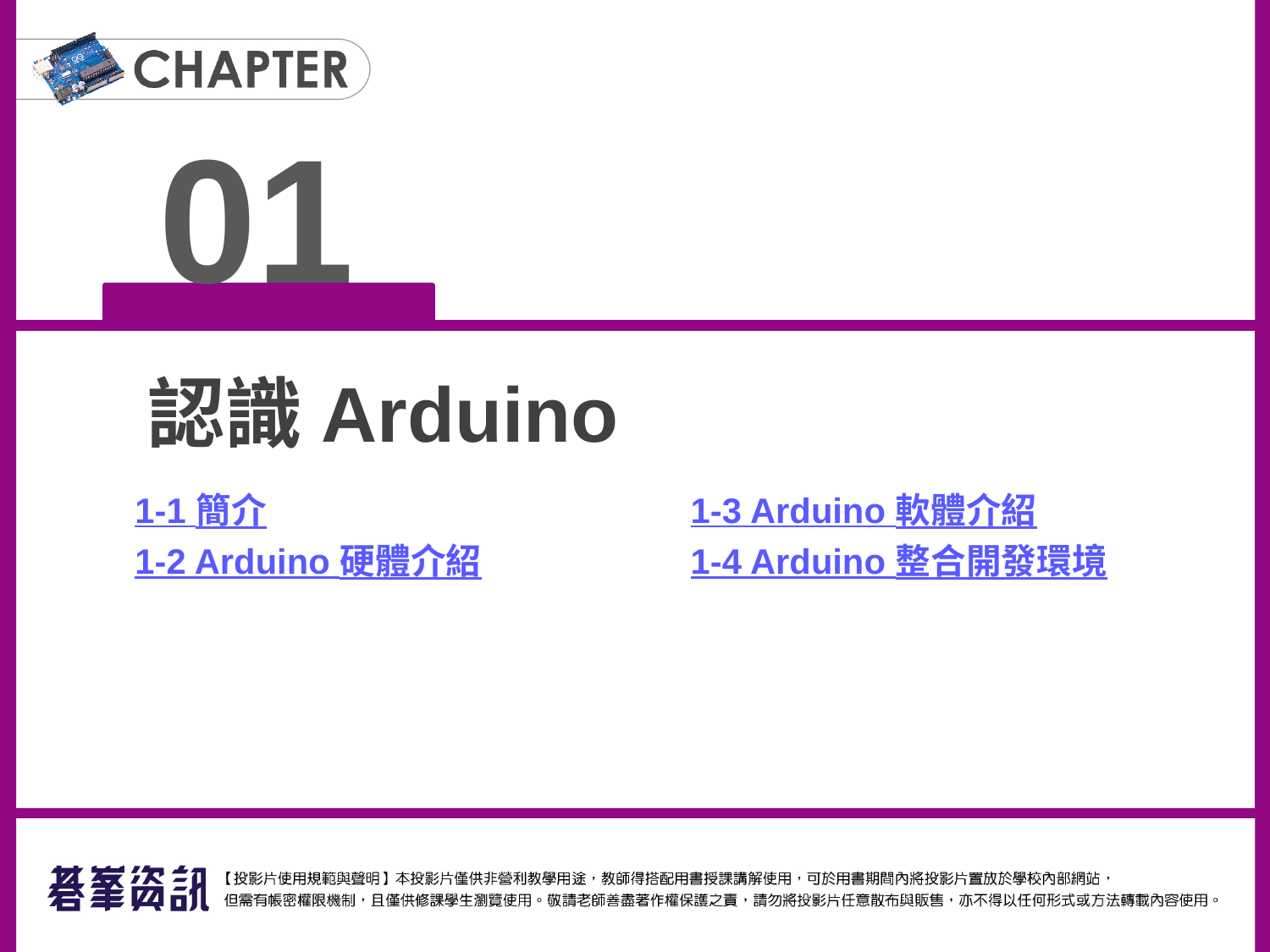

01
認識Arduino
1-1 簡介
1-2 Arduino 硬體介紹

1-3 Arduino 軟體介紹
1-4 Arduino 整合開發環境